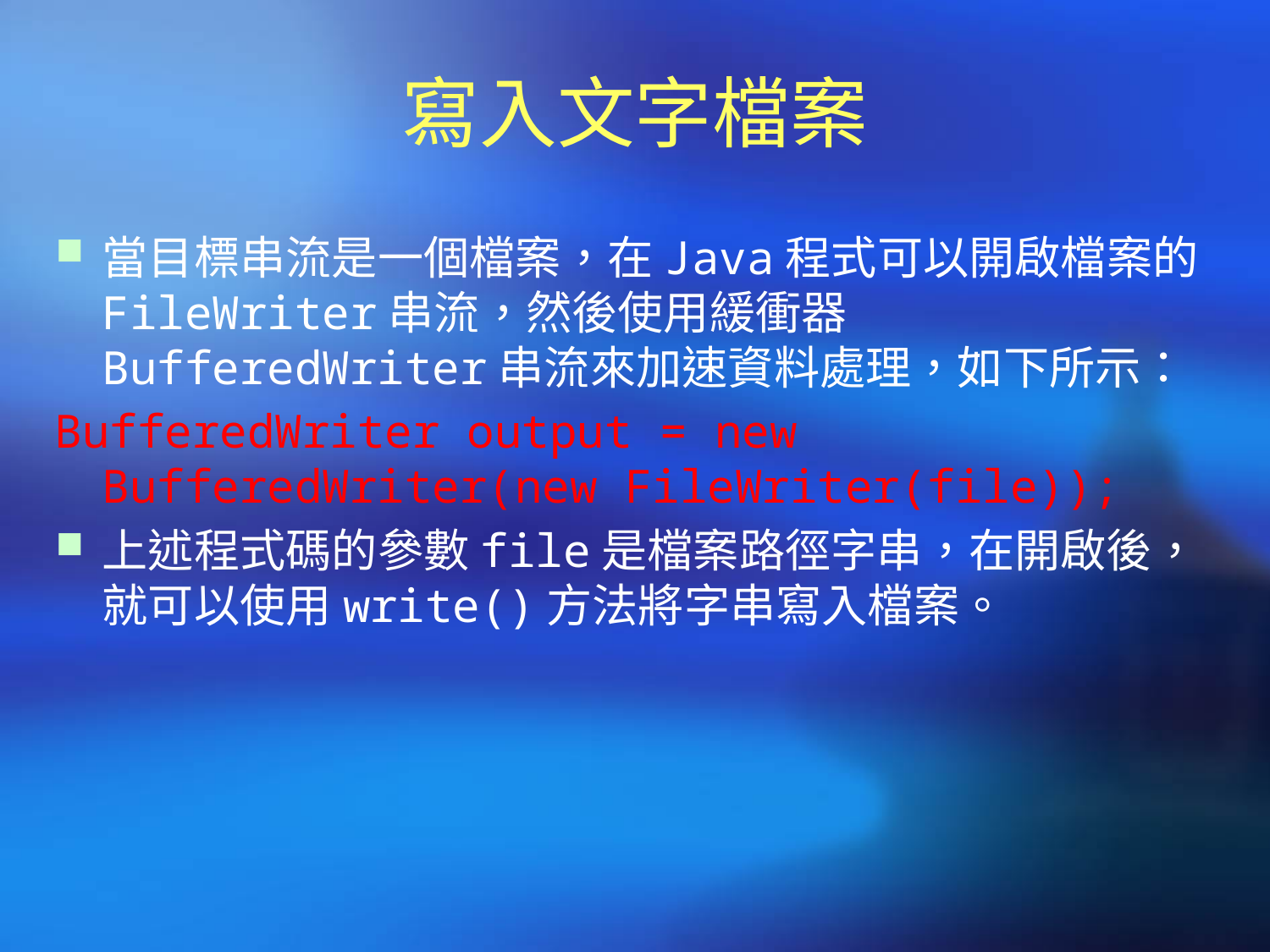

# 寫入文字檔案
當目標串流是一個檔案，在Java程式可以開啟檔案的FileWriter串流，然後使用緩衝器BufferedWriter串流來加速資料處理，如下所示：
BufferedWriter output = new BufferedWriter(new FileWriter(file));
上述程式碼的參數file是檔案路徑字串，在開啟後，就可以使用write()方法將字串寫入檔案。